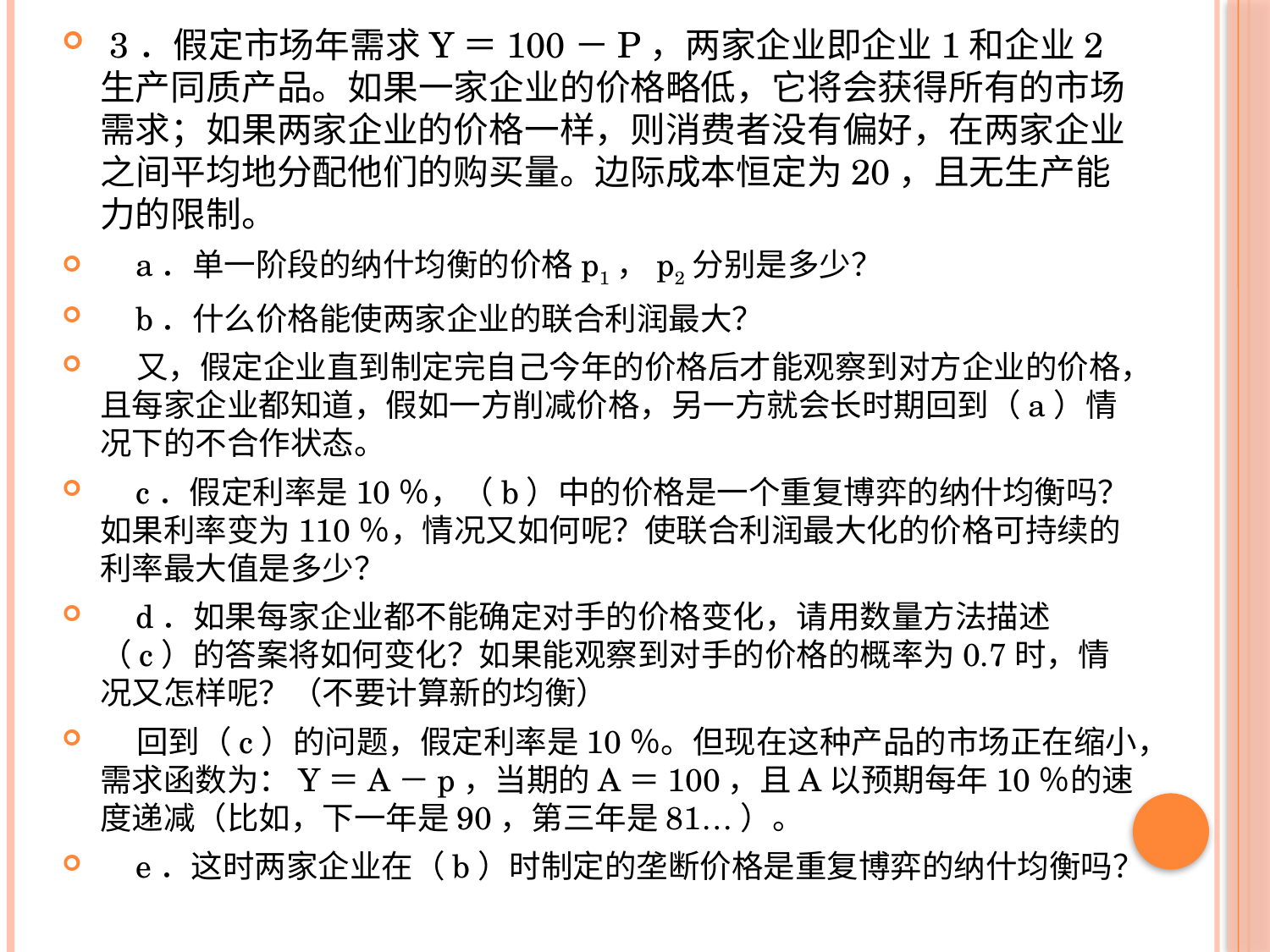

3．假定市场年需求Y＝100－P，两家企业即企业1和企业2生产同质产品。如果一家企业的价格略低，它将会获得所有的市场需求；如果两家企业的价格一样，则消费者没有偏好，在两家企业之间平均地分配他们的购买量。边际成本恒定为20，且无生产能力的限制。
    a．单一阶段的纳什均衡的价格p1，p2分别是多少？
    b．什么价格能使两家企业的联合利润最大？
    又，假定企业直到制定完自己今年的价格后才能观察到对方企业的价格，且每家企业都知道，假如一方削减价格，另一方就会长时期回到（a）情况下的不合作状态。
    c．假定利率是10％，（b）中的价格是一个重复博弈的纳什均衡吗？如果利率变为110％，情况又如何呢？使联合利润最大化的价格可持续的利率最大值是多少？
    d．如果每家企业都不能确定对手的价格变化，请用数量方法描述（c）的答案将如何变化？如果能观察到对手的价格的概率为0.7时，情况又怎样呢？（不要计算新的均衡）
    回到（c）的问题，假定利率是10％。但现在这种产品的市场正在缩小，需求函数为：Y＝A－p，当期的A＝100，且A以预期每年10％的速度递减（比如，下一年是90，第三年是81…）。
    e．这时两家企业在（b）时制定的垄断价格是重复博弈的纳什均衡吗？